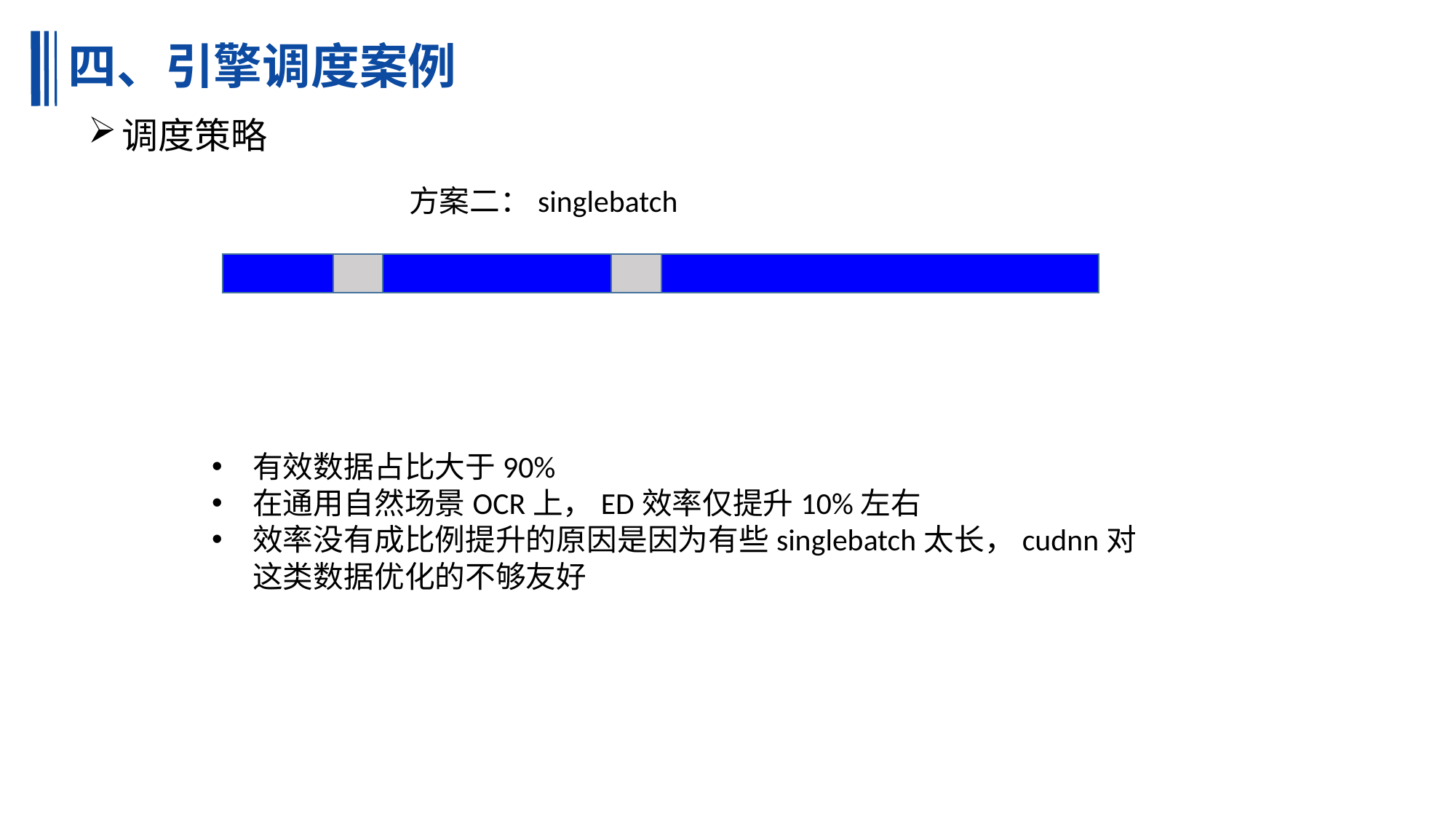

# 四、引擎调度案例
调度策略
方案二：singlebatch

有效数据占比大于90%
在通用自然场景OCR上，ED效率仅提升10%左右
效率没有成比例提升的原因是因为有些singlebatch太长，cudnn对这类数据优化的不够友好